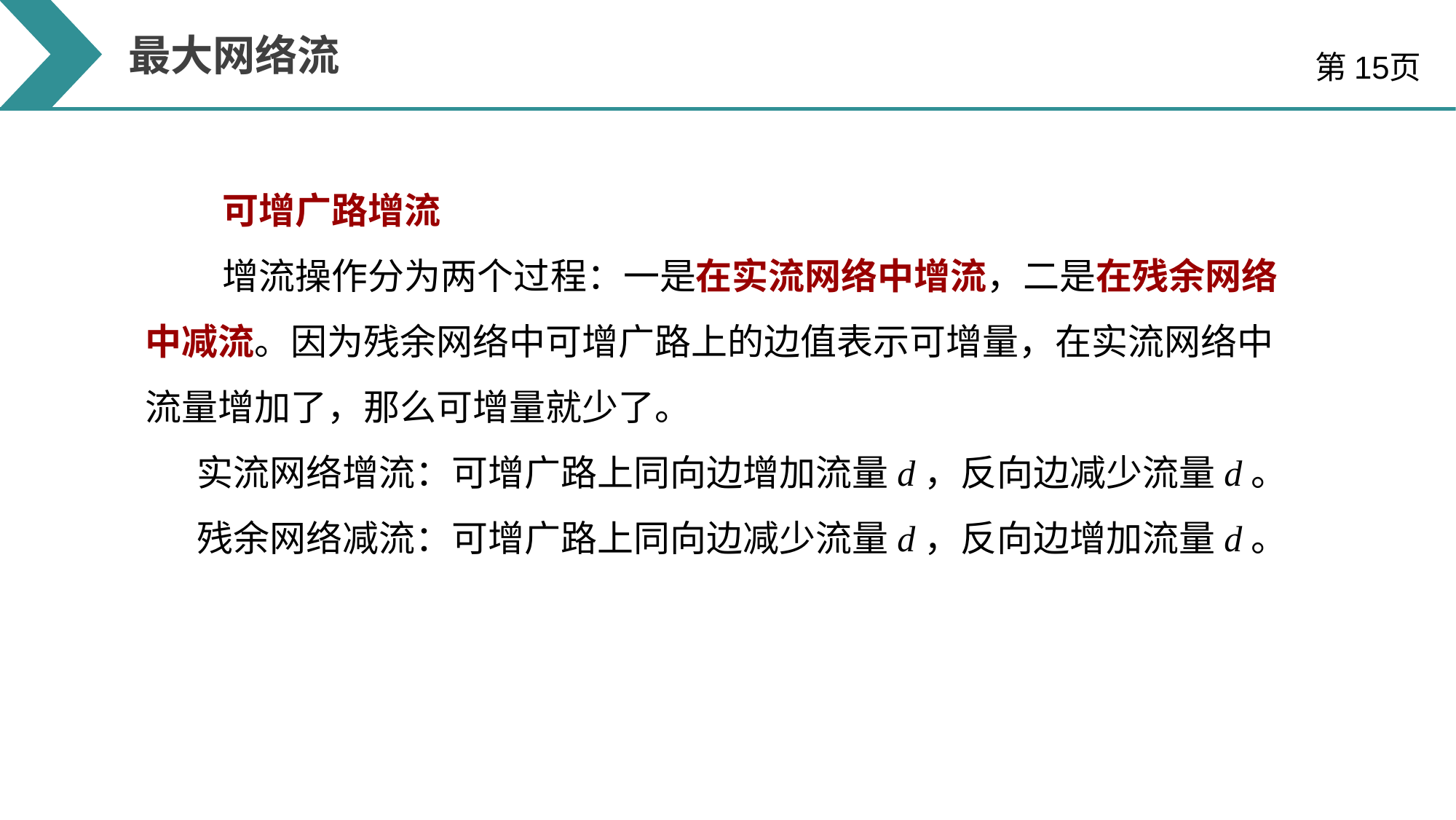

最大网络流
第15页
可增广路增流
增流操作分为两个过程：一是在实流网络中增流，二是在残余网络中减流。因为残余网络中可增广路上的边值表示可增量，在实流网络中流量增加了，那么可增量就少了。
实流网络增流：可增广路上同向边增加流量d，反向边减少流量d。
残余网络减流：可增广路上同向边减少流量d，反向边增加流量d。